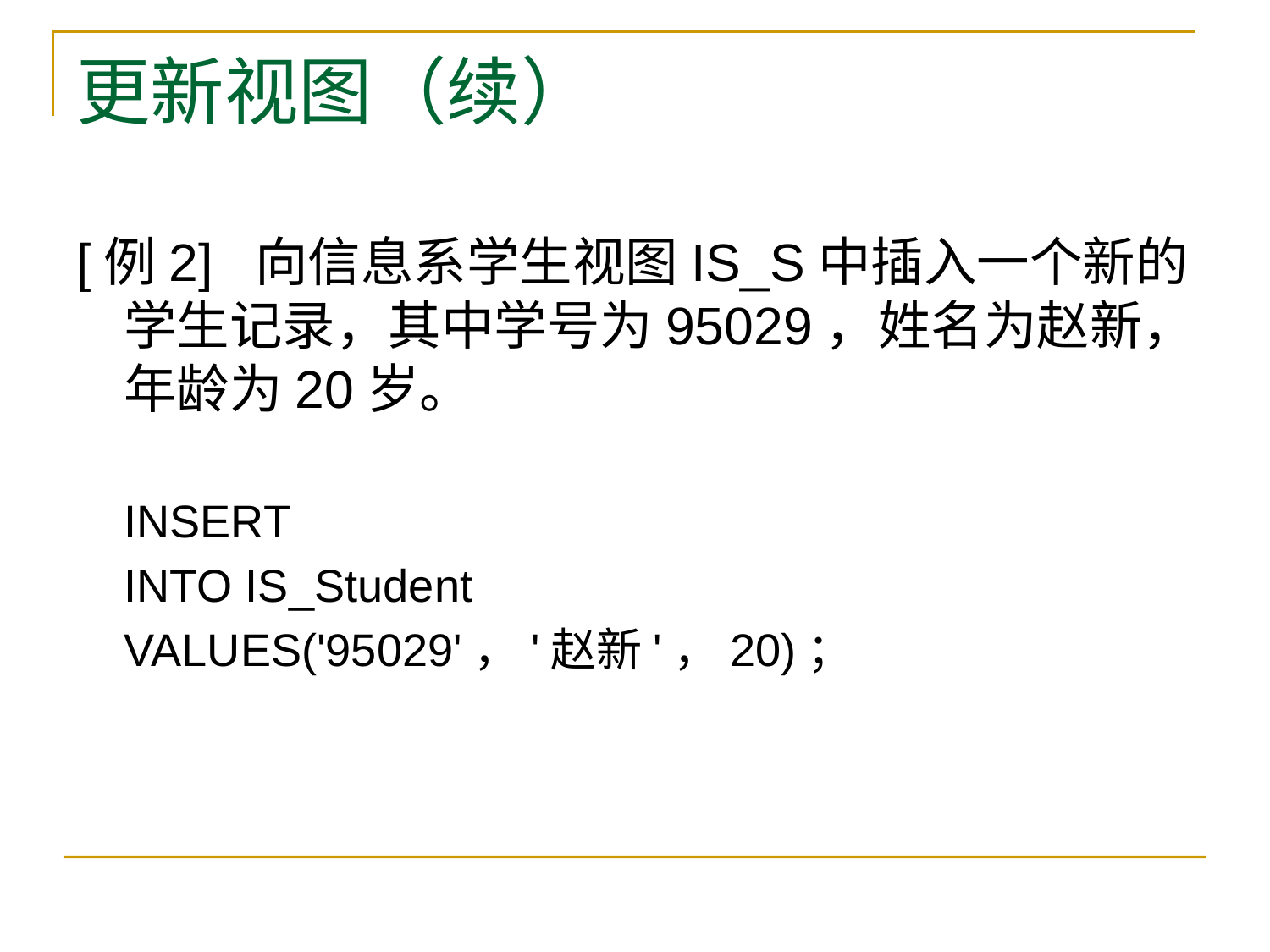

# 更新视图（续）
[例2]  向信息系学生视图IS_S中插入一个新的学生记录，其中学号为95029，姓名为赵新，年龄为20岁。

INSERT
INTO IS_Student
VALUES('95029'，'赵新'，20)；